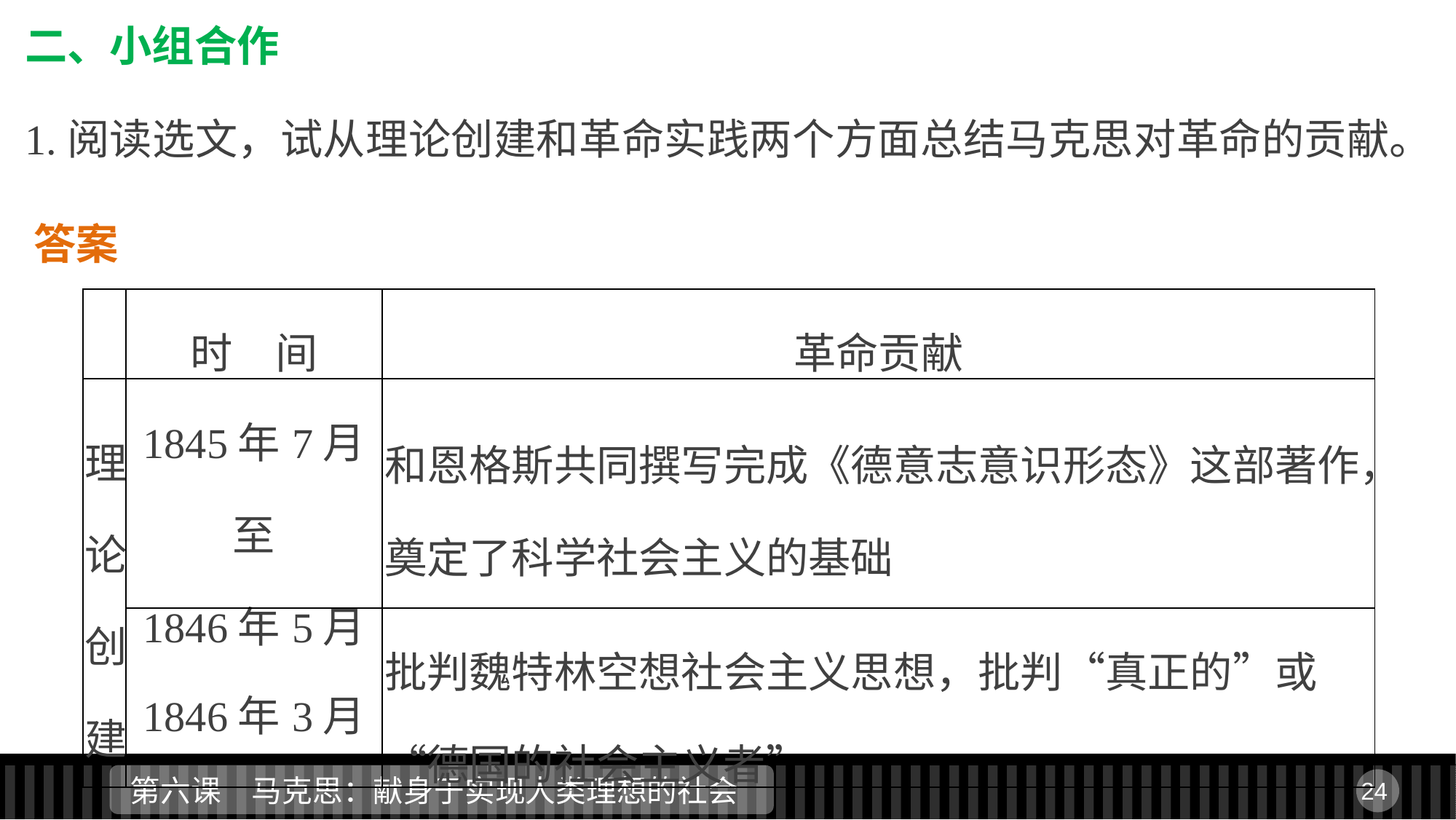

二、小组合作
1.阅读选文，试从理论创建和革命实践两个方面总结马克思对革命的贡献。
答案
|  | 时　间 | 革命贡献 |
| --- | --- | --- |
| 理论创建 | 1845年7月至 1846年5月 | 和恩格斯共同撰写完成《德意志意识形态》这部著作，奠定了科学社会主义的基础 |
|  | 1846年3月 | 批判魏特林空想社会主义思想，批判“真正的”或“德国的社会主义者” |